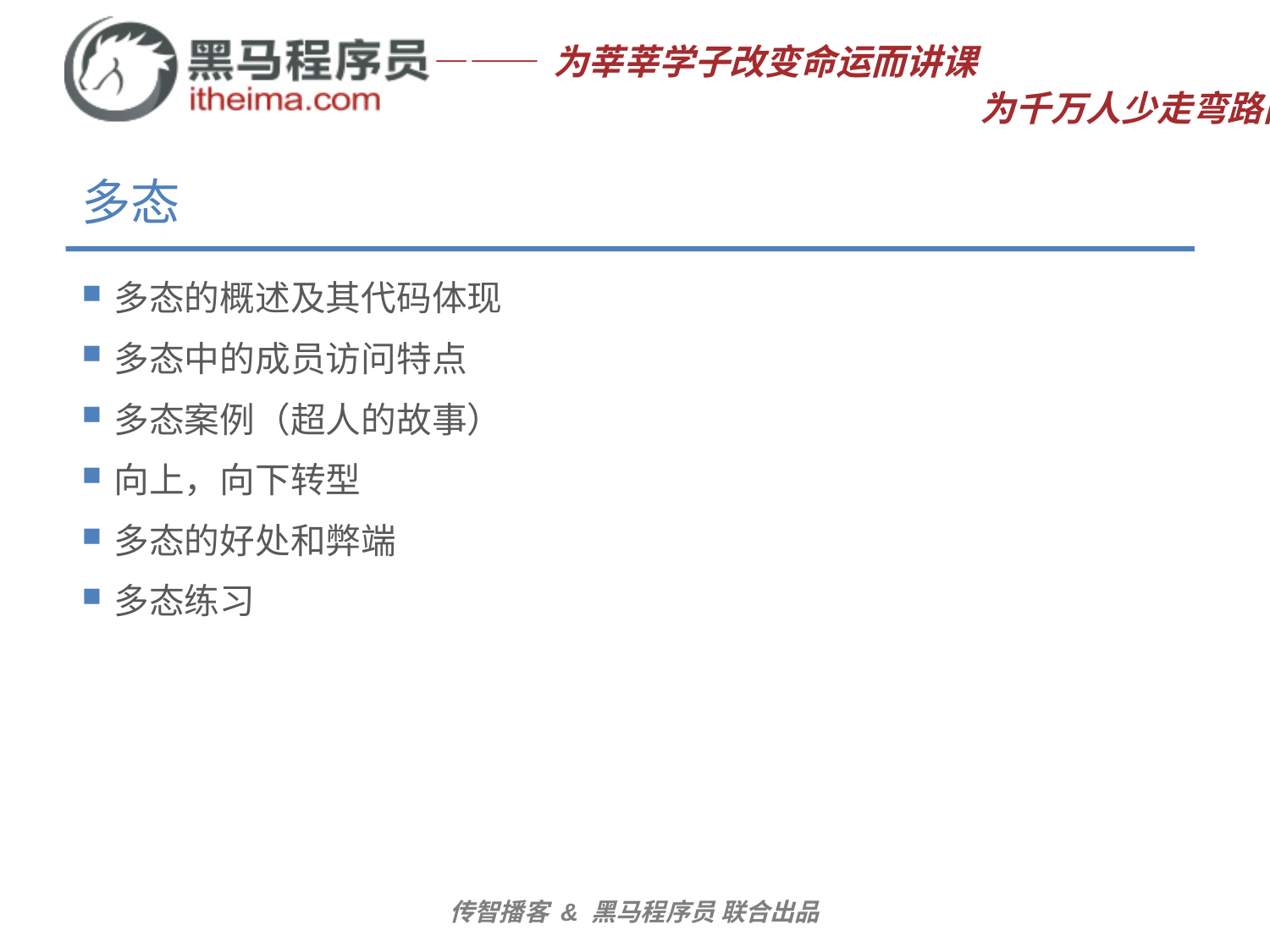

# 多态
多态的概述及其代码体现
多态中的成员访问特点
多态案例（超人的故事）
向上，向下转型
多态的好处和弊端
多态练习